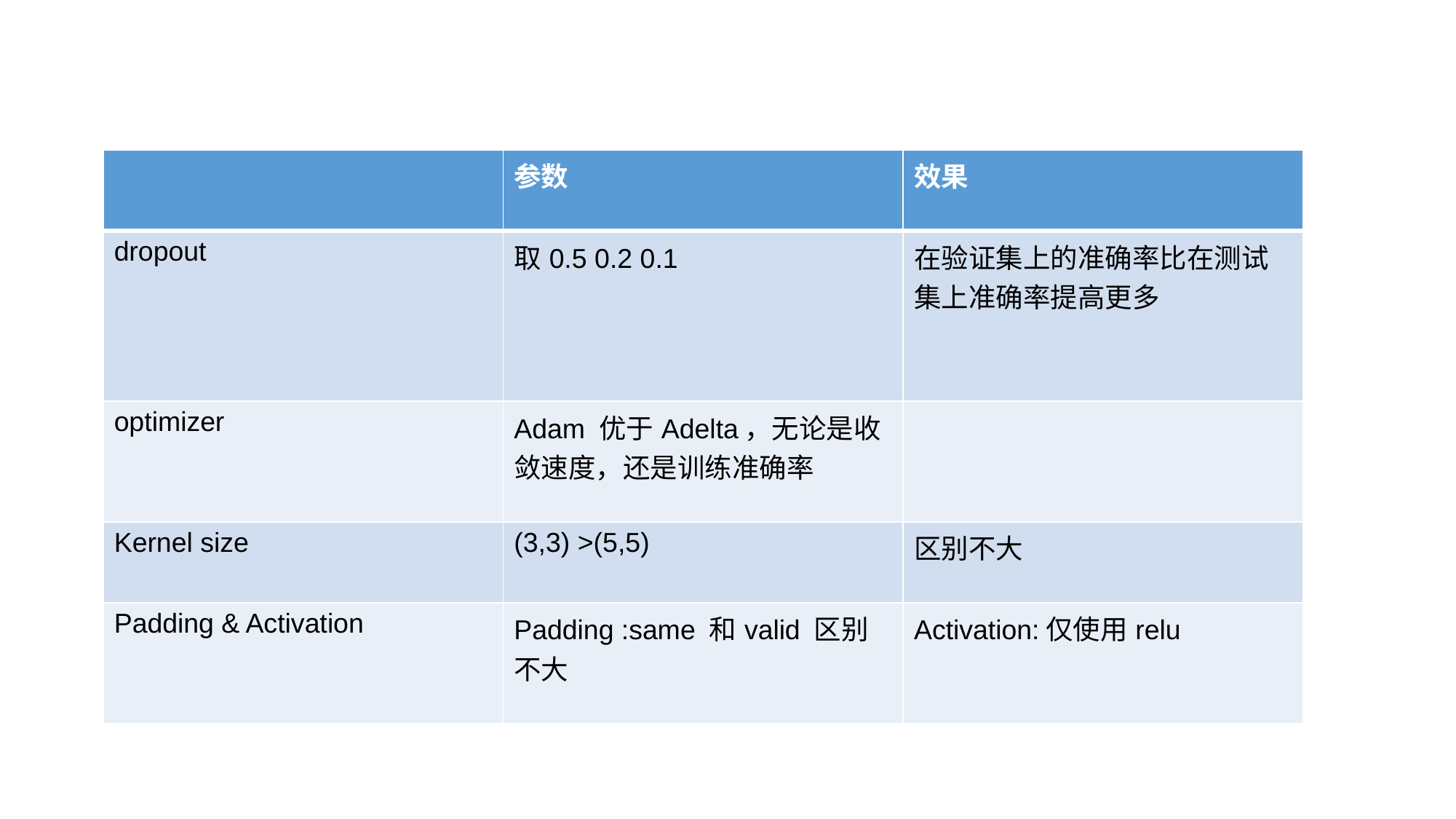

|  | 参数 | 效果 |
| --- | --- | --- |
| dropout | 取0.5 0.2 0.1 | 在验证集上的准确率比在测试集上准确率提高更多 |
| optimizer | Adam 优于Adelta，无论是收敛速度，还是训练准确率 |  |
| Kernel size | (3,3) >(5,5) | 区别不大 |
| Padding & Activation | Padding :same 和valid 区别不大 | Activation:仅使用relu |